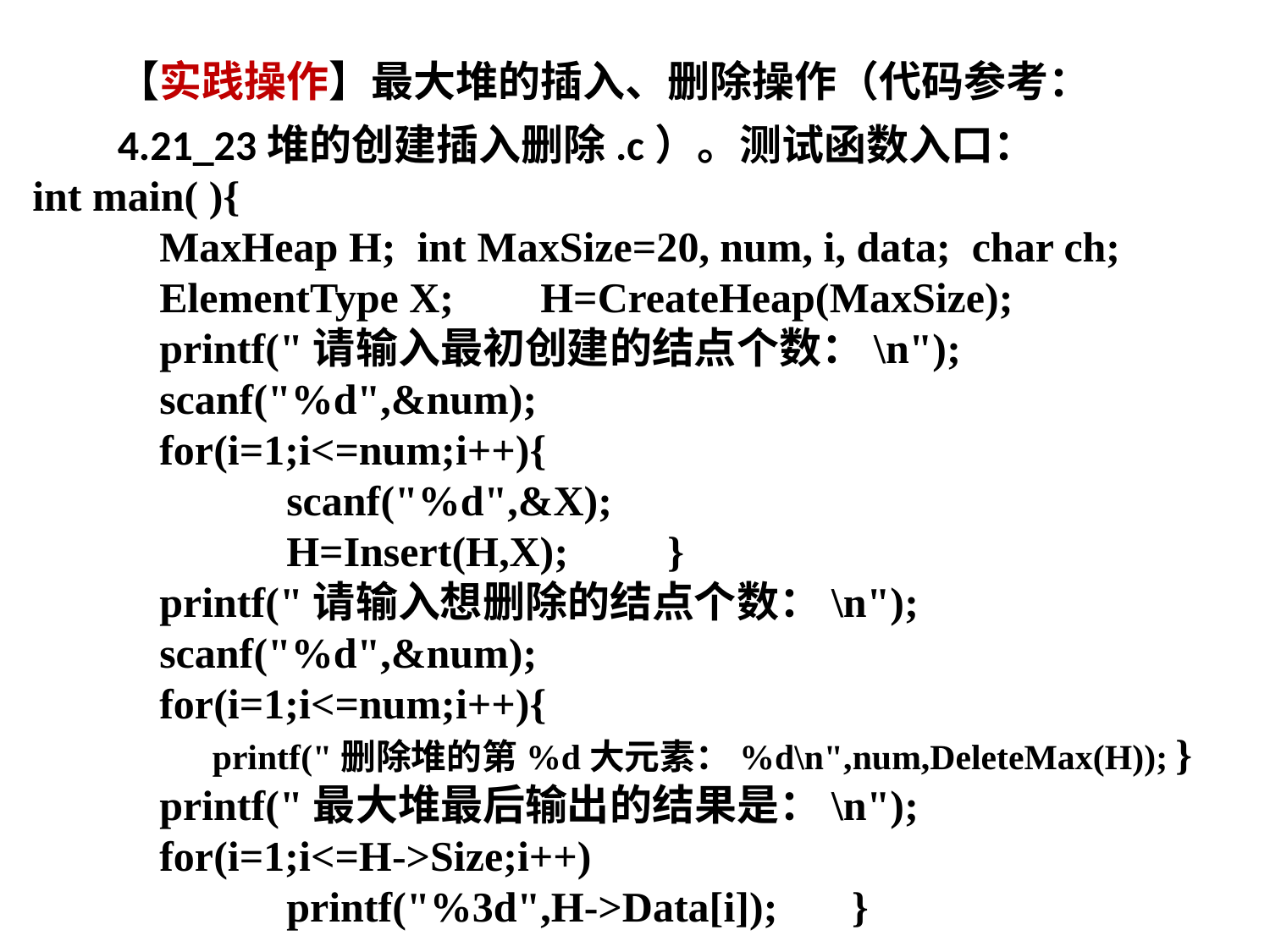

【实践操作】最大堆的插入、删除操作（代码参考：4.21_23堆的创建插入删除.c）。测试函数入口：
int main( ){
            MaxHeap H;  int MaxSize=20, num, i, data;  char ch;
            ElementType X;  	H=CreateHeap(MaxSize);
	printf("请输入最初创建的结点个数：\n");
	scanf("%d",&num);
	for(i=1;i<=num;i++){
		scanf("%d",&X);
		H=Insert(H,X);	}
	printf("请输入想删除的结点个数：\n");
	scanf("%d",&num);
	for(i=1;i<=num;i++){
	     printf("删除堆的第%d大元素：%d\n",num,DeleteMax(H));	} 	printf("最大堆最后输出的结果是：\n");
	for(i=1;i<=H->Size;i++)
		printf("%3d",H->Data[i]);       }